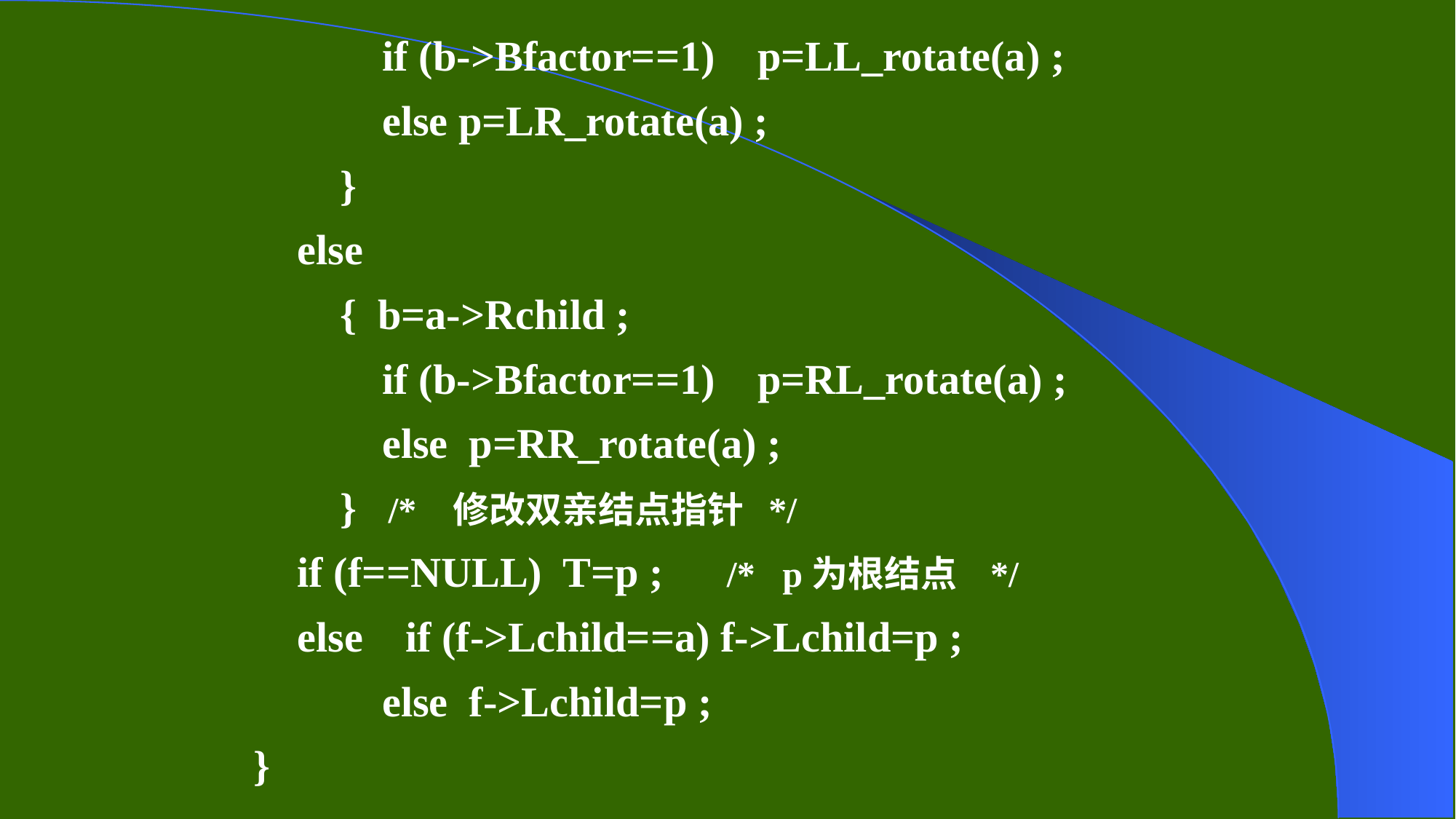

if (b->Bfactor==1)    p=LL_rotate(a) ;
else p=LR_rotate(a) ;
}
else
{  b=a->Rchild ;
if (b->Bfactor==1)    p=RL_rotate(a) ;
else  p=RR_rotate(a) ;
}   /*   修改双亲结点指针  */
if (f==NULL)  T=p ;      /*   p为根结点   */
else    if (f->Lchild==a) f->Lchild=p ;
else  f->Lchild=p ;
}